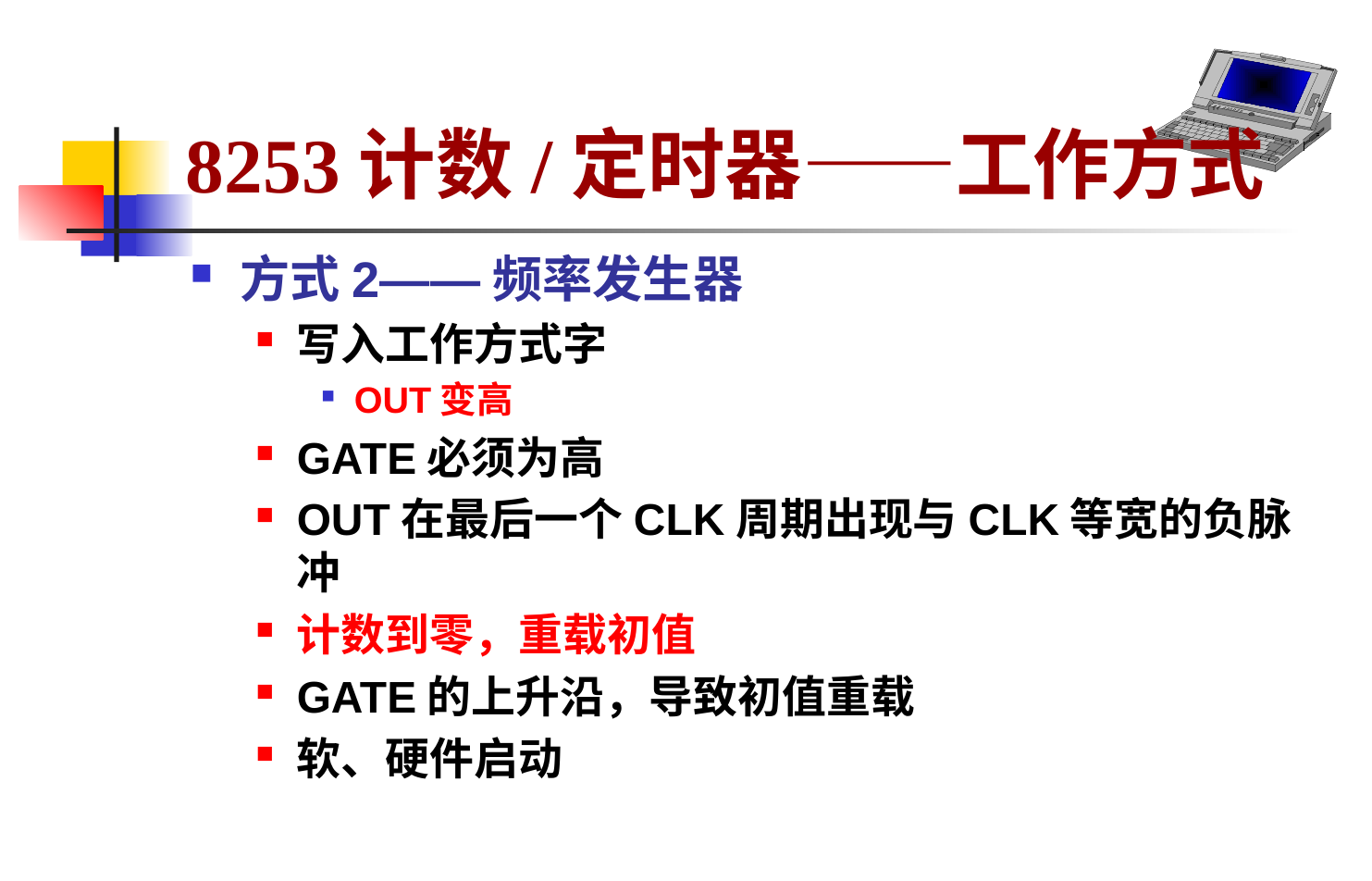

# 8253计数/定时器——工作方式
方式2——频率发生器
写入工作方式字
OUT变高
GATE必须为高
OUT在最后一个CLK周期出现与CLK等宽的负脉冲
计数到零，重载初值
GATE的上升沿，导致初值重载
软、硬件启动